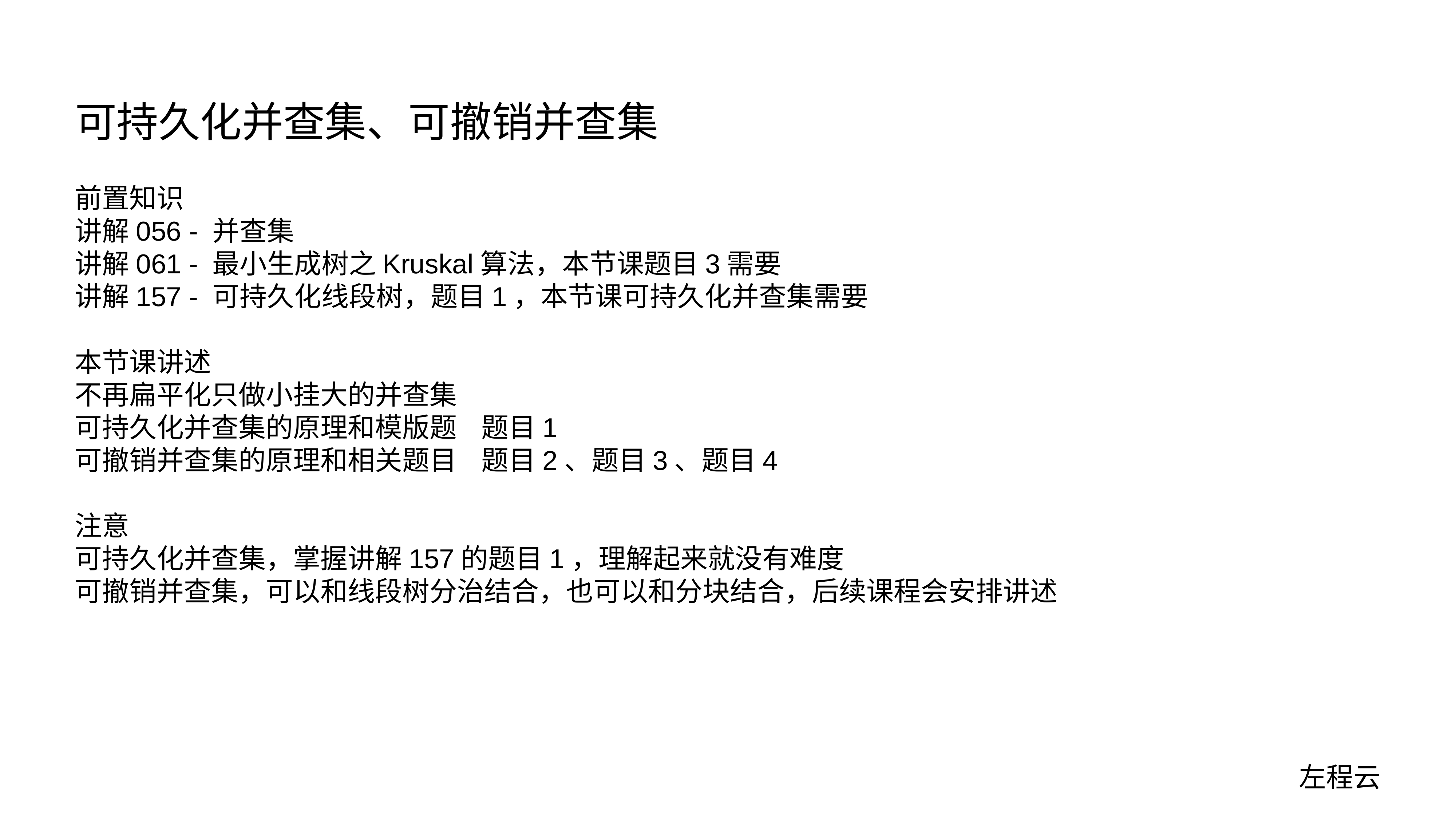

# 可持久化并查集、可撤销并查集
前置知识
讲解056 - 并查集
讲解061 - 最小生成树之Kruskal算法，本节课题目3需要
讲解157 - 可持久化线段树，题目1，本节课可持久化并查集需要

本节课讲述
不再扁平化只做小挂大的并查集
可持久化并查集的原理和模版题    题目1
可撤销并查集的原理和相关题目    题目2、题目3、题目4

注意
可持久化并查集，掌握讲解157的题目1，理解起来就没有难度
可撤销并查集，可以和线段树分治结合，也可以和分块结合，后续课程会安排讲述
左程云